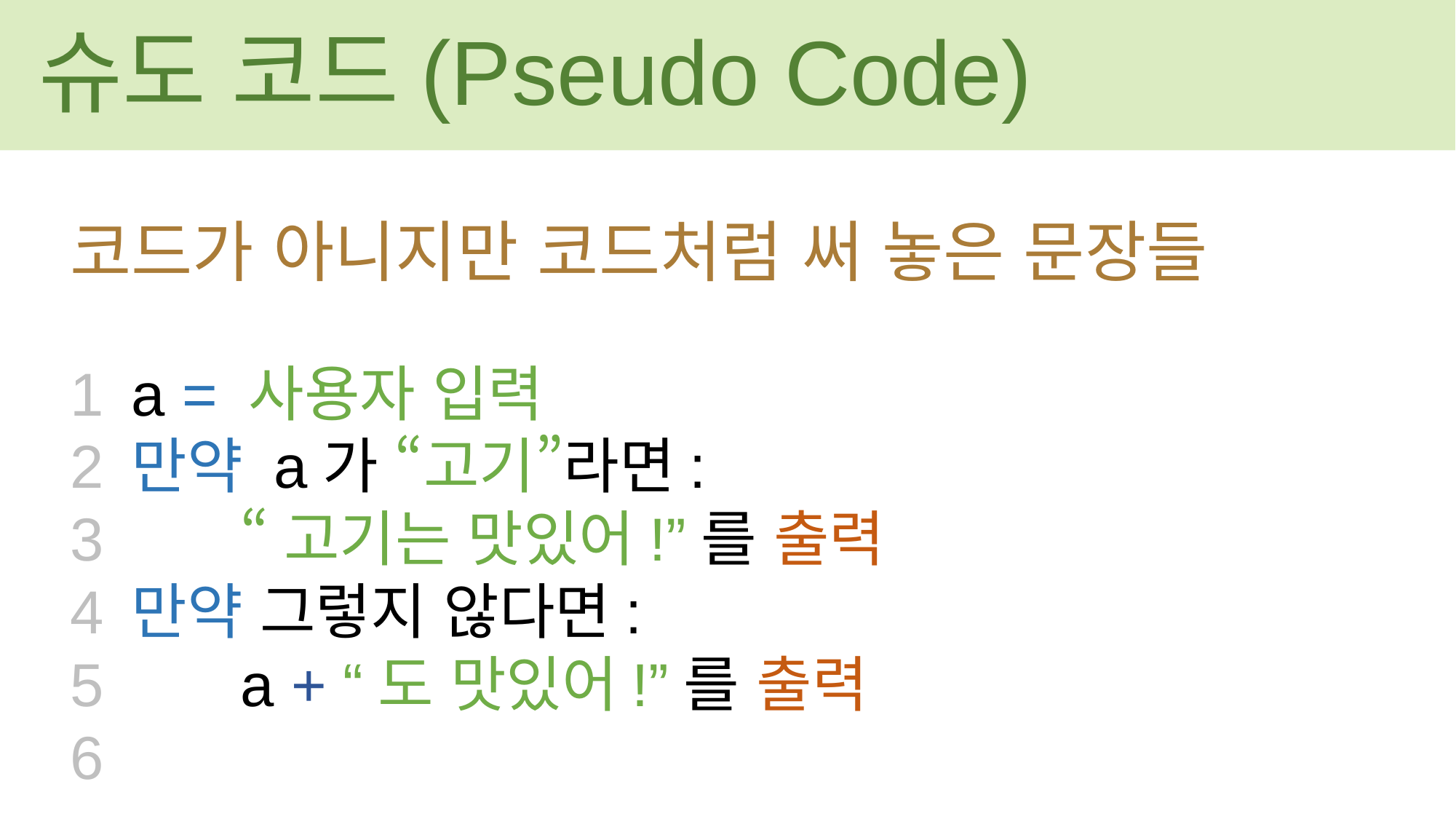

슈도 코드(Pseudo Code)
코드가 아니지만 코드처럼 써 놓은 문장들
1
2
3
4
5
6
a = 사용자 입력
만약 a가 “고기”라면:
	“고기는 맛있어!”를 출력
만약 그렇지 않다면:
	a + “도 맛있어!”를 출력